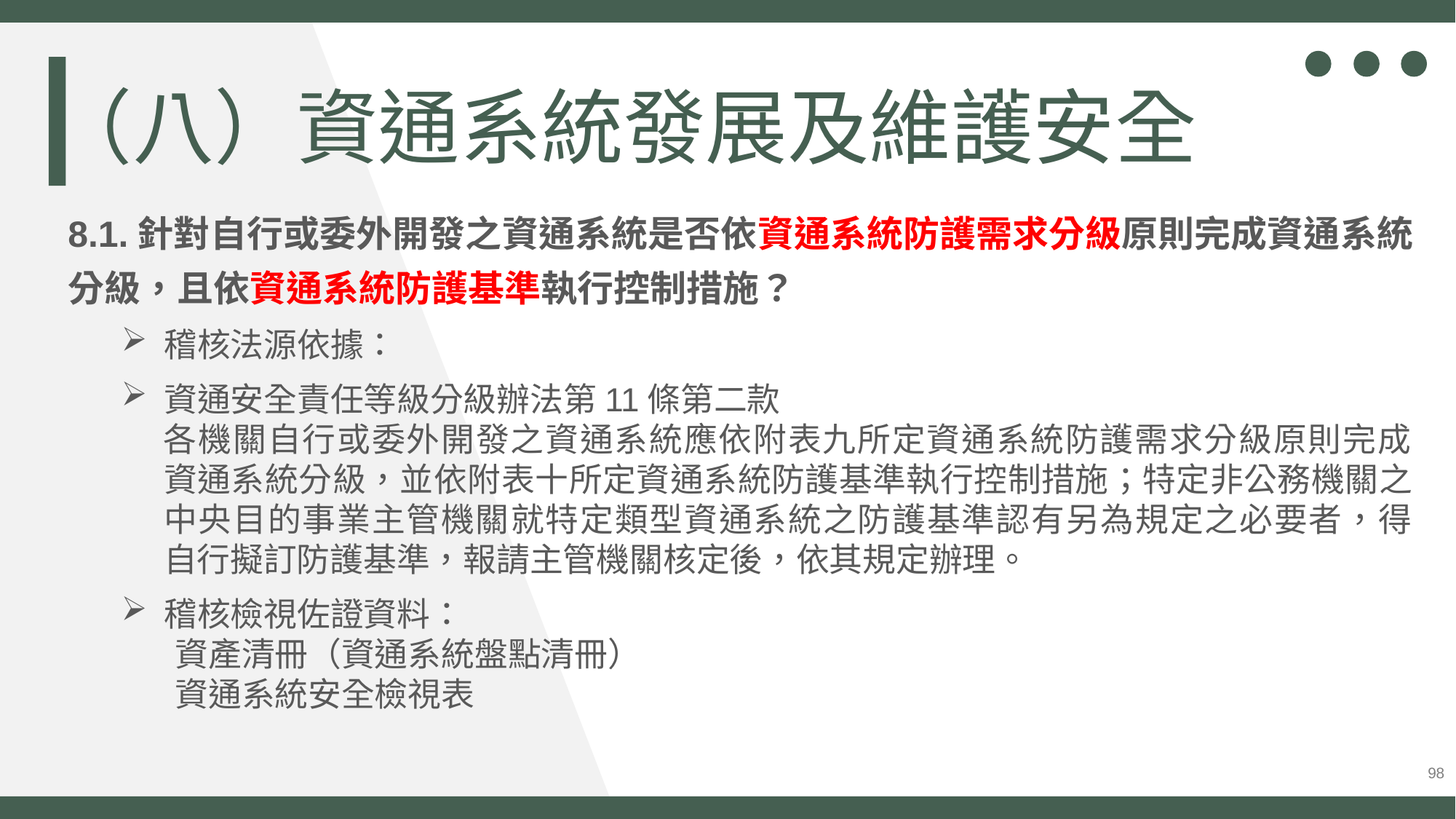

（八）資通系統發展及維護安全
8.1.針對自行或委外開發之資通系統是否依資通系統防護需求分級原則完成資通系統分級，且依資通系統防護基準執行控制措施？
稽核法源依據：
資通安全責任等級分級辦法第11條第二款
各機關自行或委外開發之資通系統應依附表九所定資通系統防護需求分級原則完成
資通系統分級，並依附表十所定資通系統防護基準執行控制措施；特定非公務機關之中央目的事業主管機關就特定類型資通系統之防護基準認有另為規定之必要者，得
自行擬訂防護基準，報請主管機關核定後，依其規定辦理。
稽核檢視佐證資料：
資產清冊（資通系統盤點清冊）
資通系統安全檢視表
98